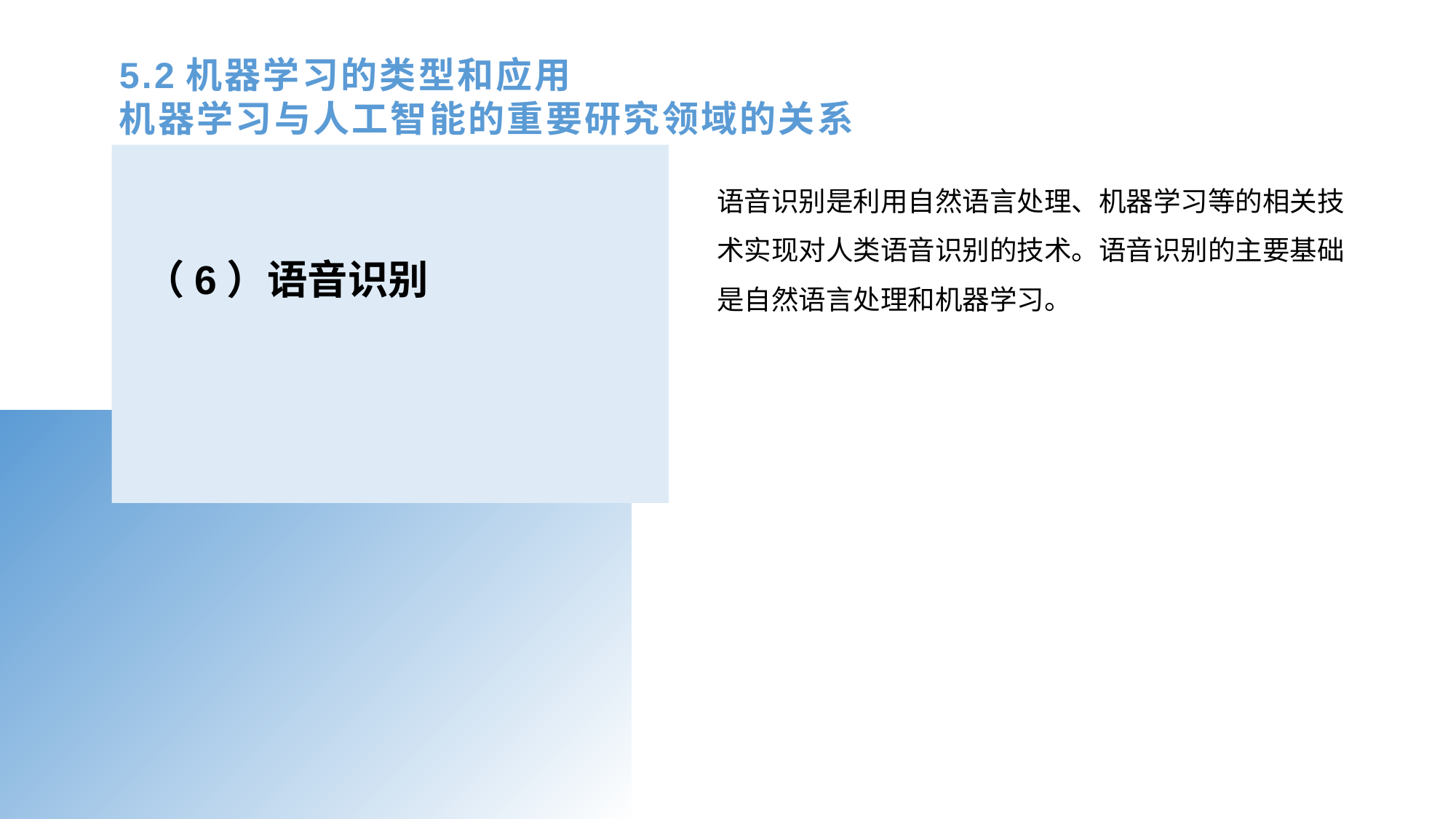

5.2机器学习的类型和应用
机器学习与人工智能的重要研究领域的关系

语音识别是利用自然语言处理、机器学习等的相关技术实现对人类语音识别的技术。语音识别的主要基础是自然语言处理和机器学习。
（6）语音识别